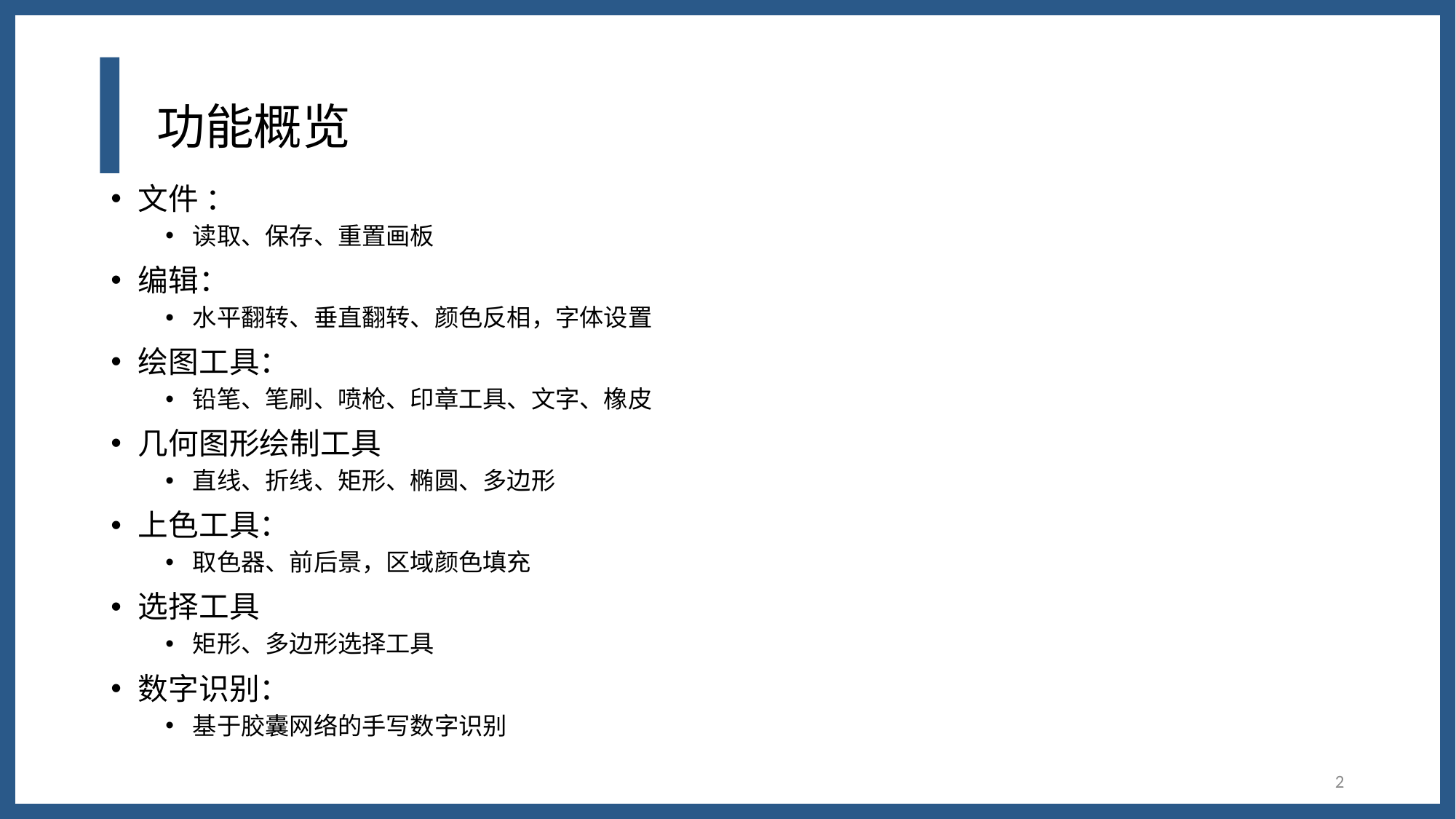

# 功能概览
文件 ：
读取、保存、重置画板
编辑：
水平翻转、垂直翻转、颜色反相，字体设置
绘图工具：
铅笔、笔刷、喷枪、印章工具、文字、橡皮
几何图形绘制工具
直线、折线、矩形、椭圆、多边形
上色工具：
取色器、前后景，区域颜色填充
选择工具
矩形、多边形选择工具
数字识别：
基于胶囊网络的手写数字识别
2